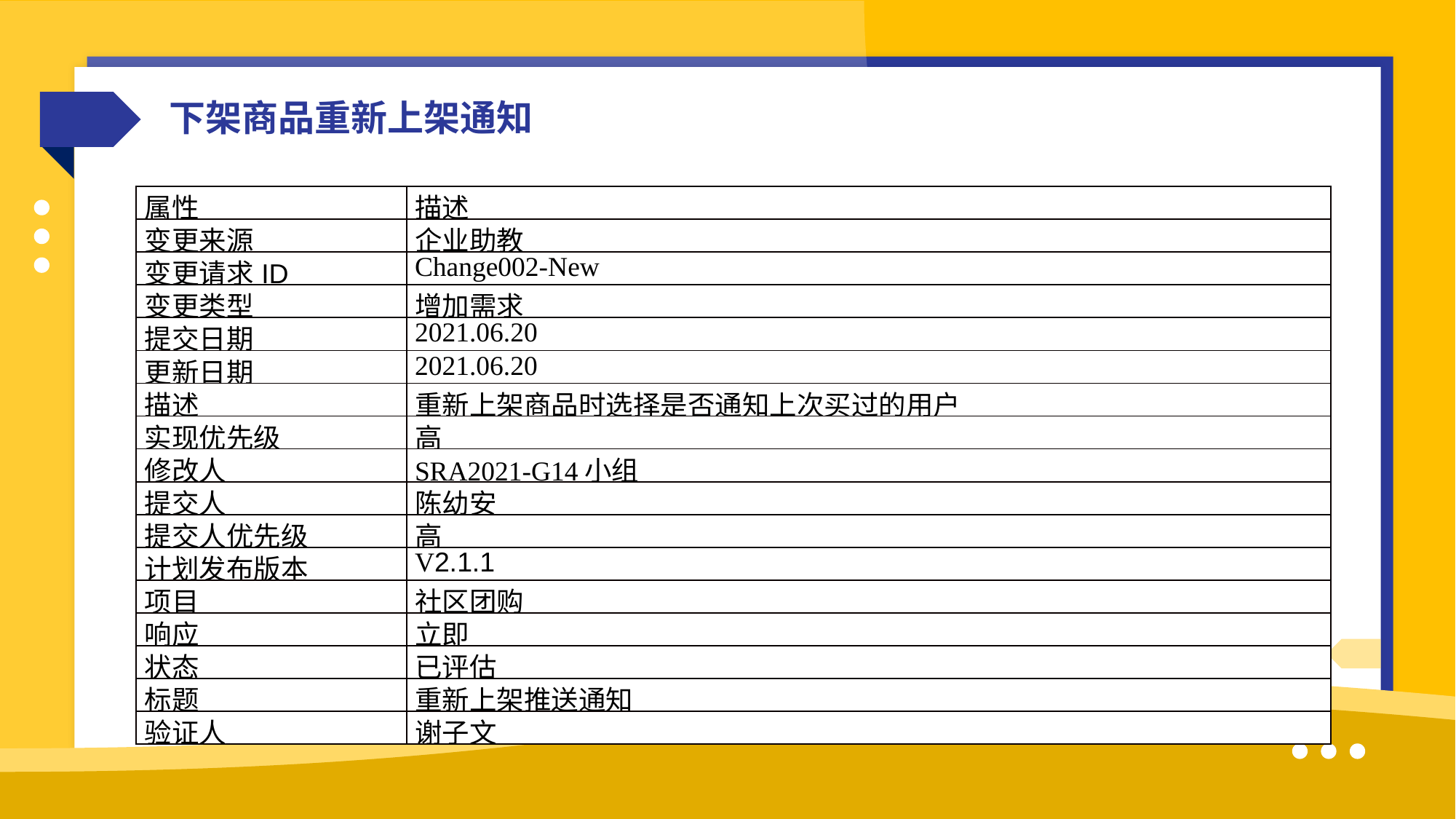

下架商品重新上架通知
| 属性 | 描述 |
| --- | --- |
| 变更来源 | 企业助教 |
| 变更请求ID | Change002-New |
| 变更类型 | 增加需求 |
| 提交日期 | 2021.06.20 |
| 更新日期 | 2021.06.20 |
| 描述 | 重新上架商品时选择是否通知上次买过的用户 |
| 实现优先级 | 高 |
| 修改人 | SRA2021-G14小组 |
| 提交人 | 陈幼安 |
| 提交人优先级 | 高 |
| 计划发布版本 | V2.1.1 |
| 项目 | 社区团购 |
| 响应 | 立即 |
| 状态 | 已评估 |
| 标题 | 重新上架推送通知 |
| 验证人 | 谢子文 |